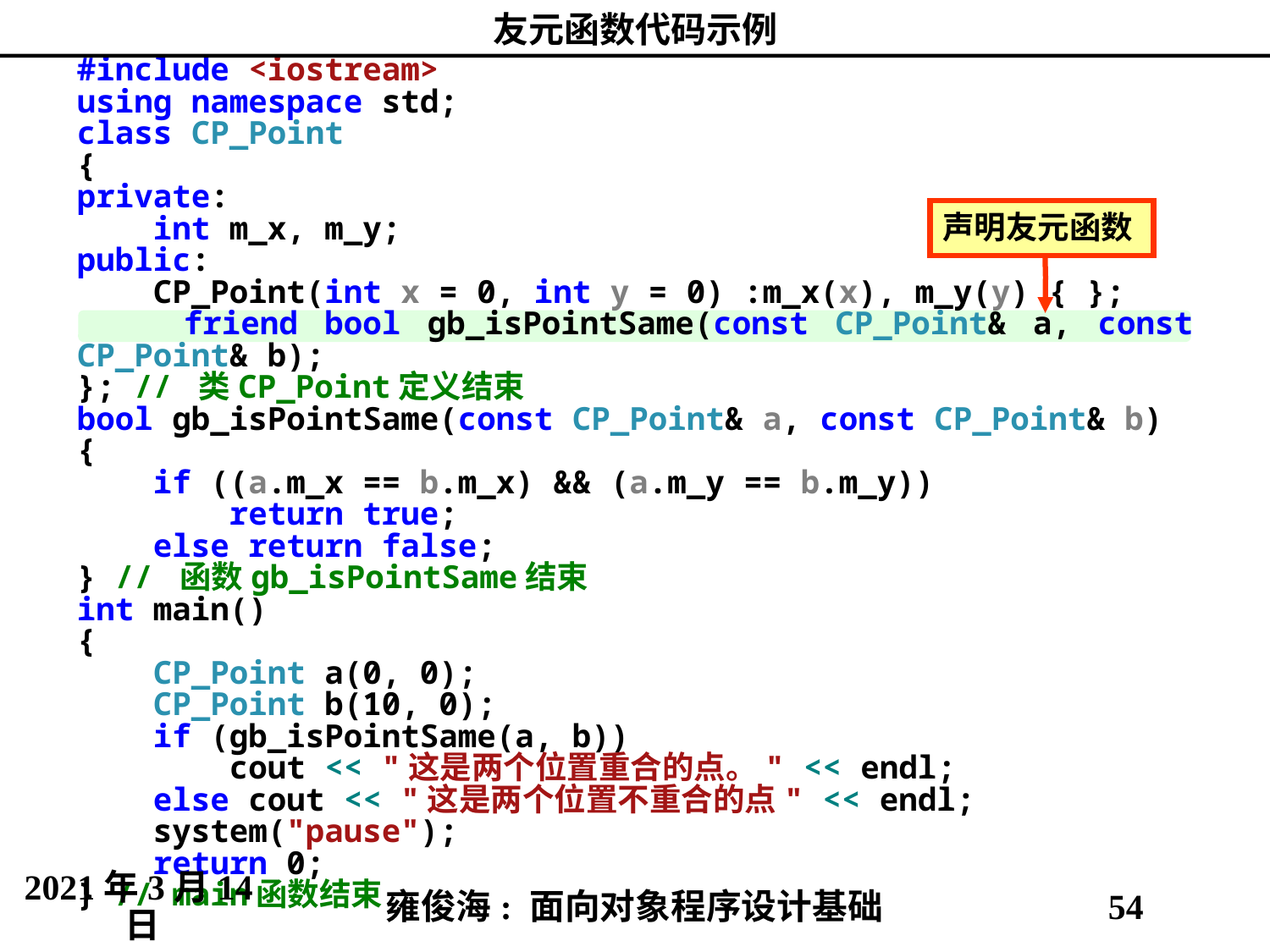

# 友元函数代码示例
#include <iostream>
using namespace std;
class CP_Point
{
private:
    int m_x, m_y;
public:
    CP_Point(int x = 0, int y = 0) :m_x(x), m_y(y) { };
    friend bool gb_isPointSame(const CP_Point& a, const CP_Point& b);
}; // 类CP_Point定义结束
bool gb_isPointSame(const CP_Point& a, const CP_Point& b)
{
    if ((a.m_x == b.m_x) && (a.m_y == b.m_y))
        return true;
    else return false;
} // 函数gb_isPointSame结束
int main()
{
    CP_Point a(0, 0);
    CP_Point b(10, 0);
    if (gb_isPointSame(a, b))
        cout << "这是两个位置重合的点。" << endl;
    else cout << "这是两个位置不重合的点" << endl;
    system("pause");
    return 0;
} // main函数结束

声明友元函数

2021年3月14日
雍俊海: 面向对象程序设计基础
54